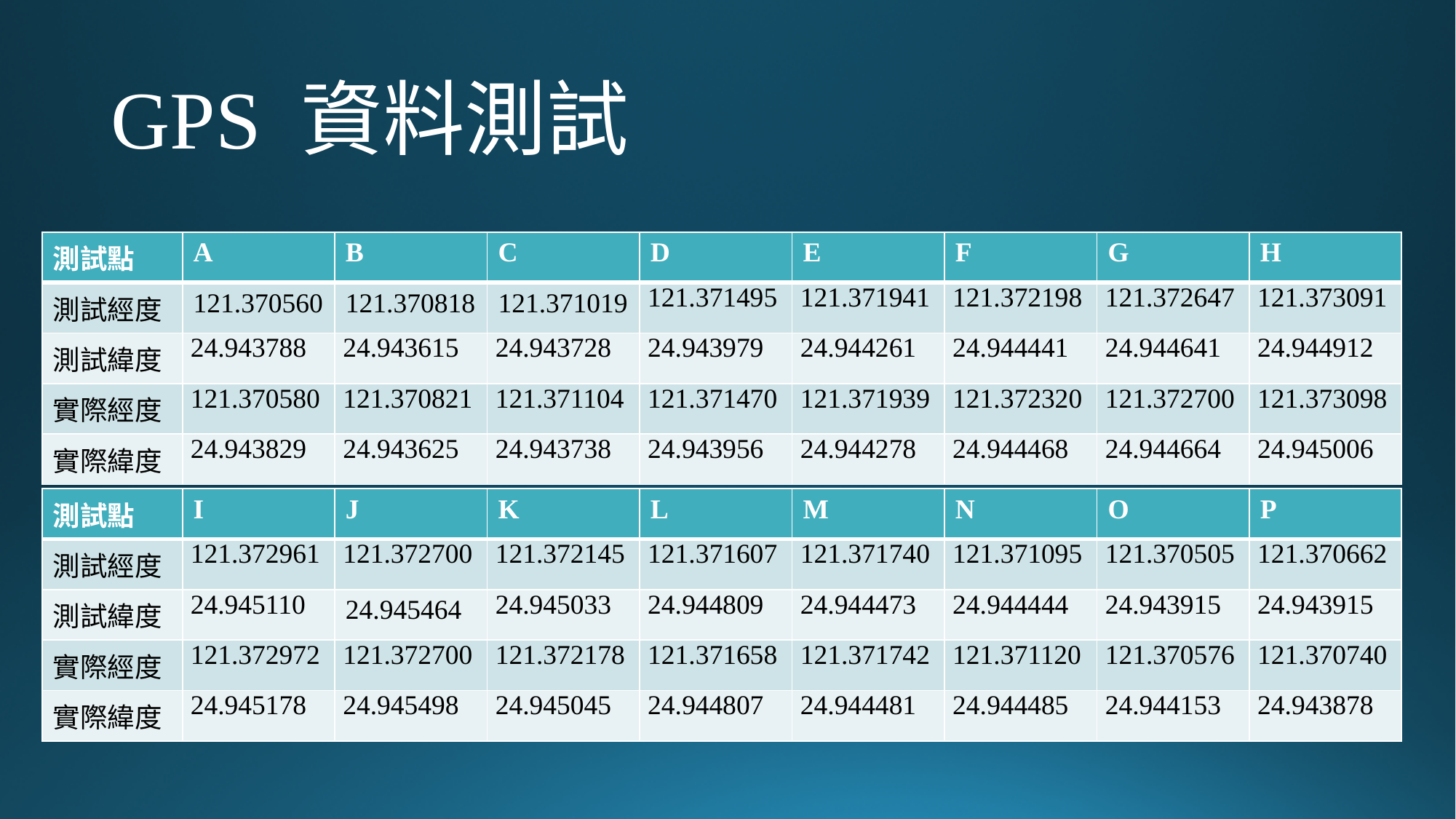

# GPS 資料測試
| 測試點 | A | B | C | D | E | F | G | H |
| --- | --- | --- | --- | --- | --- | --- | --- | --- |
| 測試經度 | 121.370560 | 121.370818 | 121.371019 | 121.371495 | 121.371941 | 121.372198 | 121.372647 | 121.373091 |
| 測試緯度 | 24.943788 | 24.943615 | 24.943728 | 24.943979 | 24.944261 | 24.944441 | 24.944641 | 24.944912 |
| 實際經度 | 121.370580 | 121.370821 | 121.371104 | 121.371470 | 121.371939 | 121.372320 | 121.372700 | 121.373098 |
| 實際緯度 | 24.943829 | 24.943625 | 24.943738 | 24.943956 | 24.944278 | 24.944468 | 24.944664 | 24.945006 |
| 測試點 | I | J | K | L | M | N | O | P |
| --- | --- | --- | --- | --- | --- | --- | --- | --- |
| 測試經度 | 121.372961 | 121.372700 | 121.372145 | 121.371607 | 121.371740 | 121.371095 | 121.370505 | 121.370662 |
| 測試緯度 | 24.945110 | 24.945464 | 24.945033 | 24.944809 | 24.944473 | 24.944444 | 24.943915 | 24.943915 |
| 實際經度 | 121.372972 | 121.372700 | 121.372178 | 121.371658 | 121.371742 | 121.371120 | 121.370576 | 121.370740 |
| 實際緯度 | 24.945178 | 24.945498 | 24.945045 | 24.944807 | 24.944481 | 24.944485 | 24.944153 | 24.943878 |